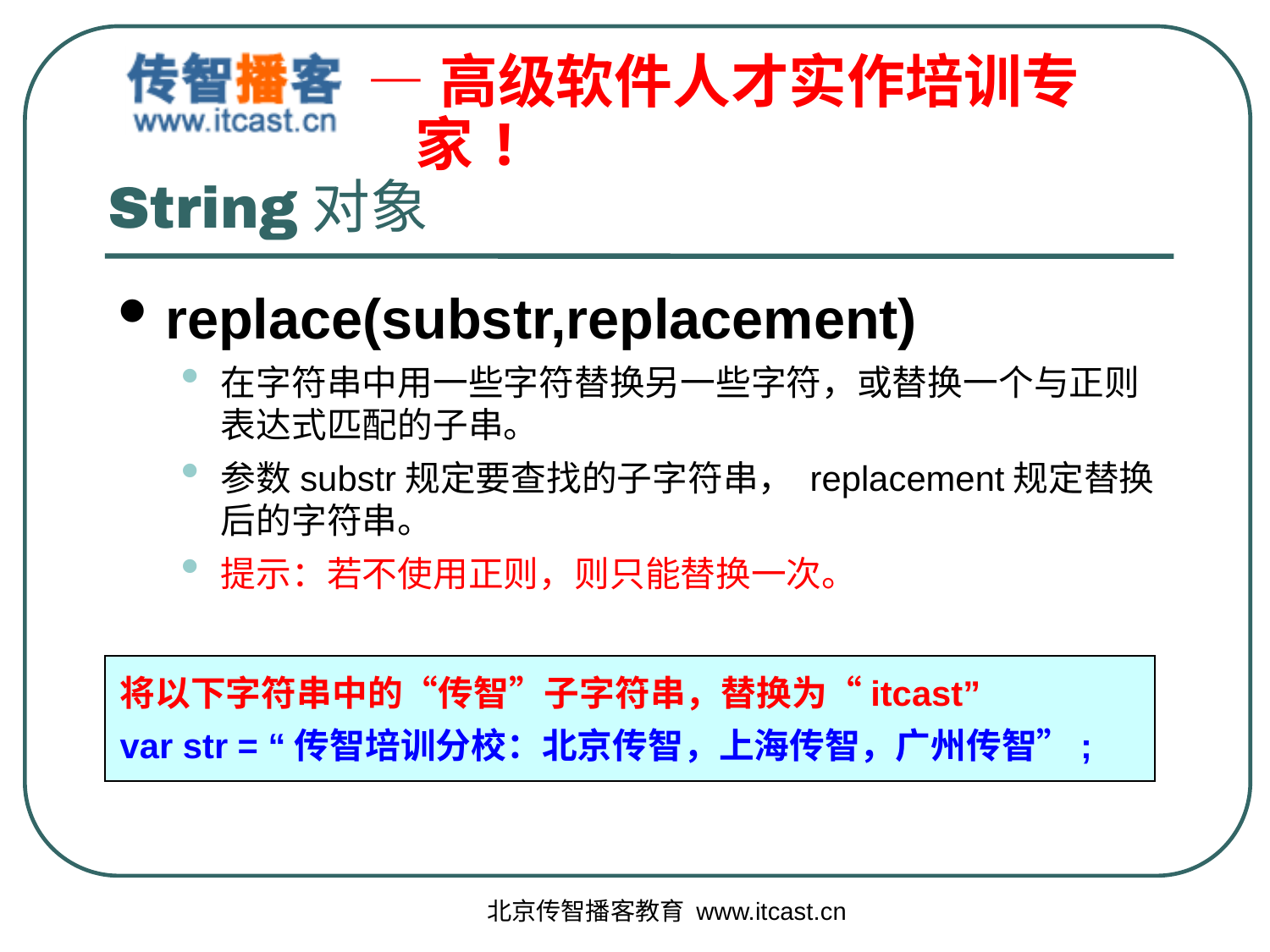

# String对象
replace(substr,replacement)
在字符串中用一些字符替换另一些字符，或替换一个与正则表达式匹配的子串。
参数substr规定要查找的子字符串， replacement规定替换后的字符串。
提示：若不使用正则，则只能替换一次。

将以下字符串中的“传智”子字符串，替换为“itcast”
var str = “传智培训分校：北京传智，上海传智，广州传智”;